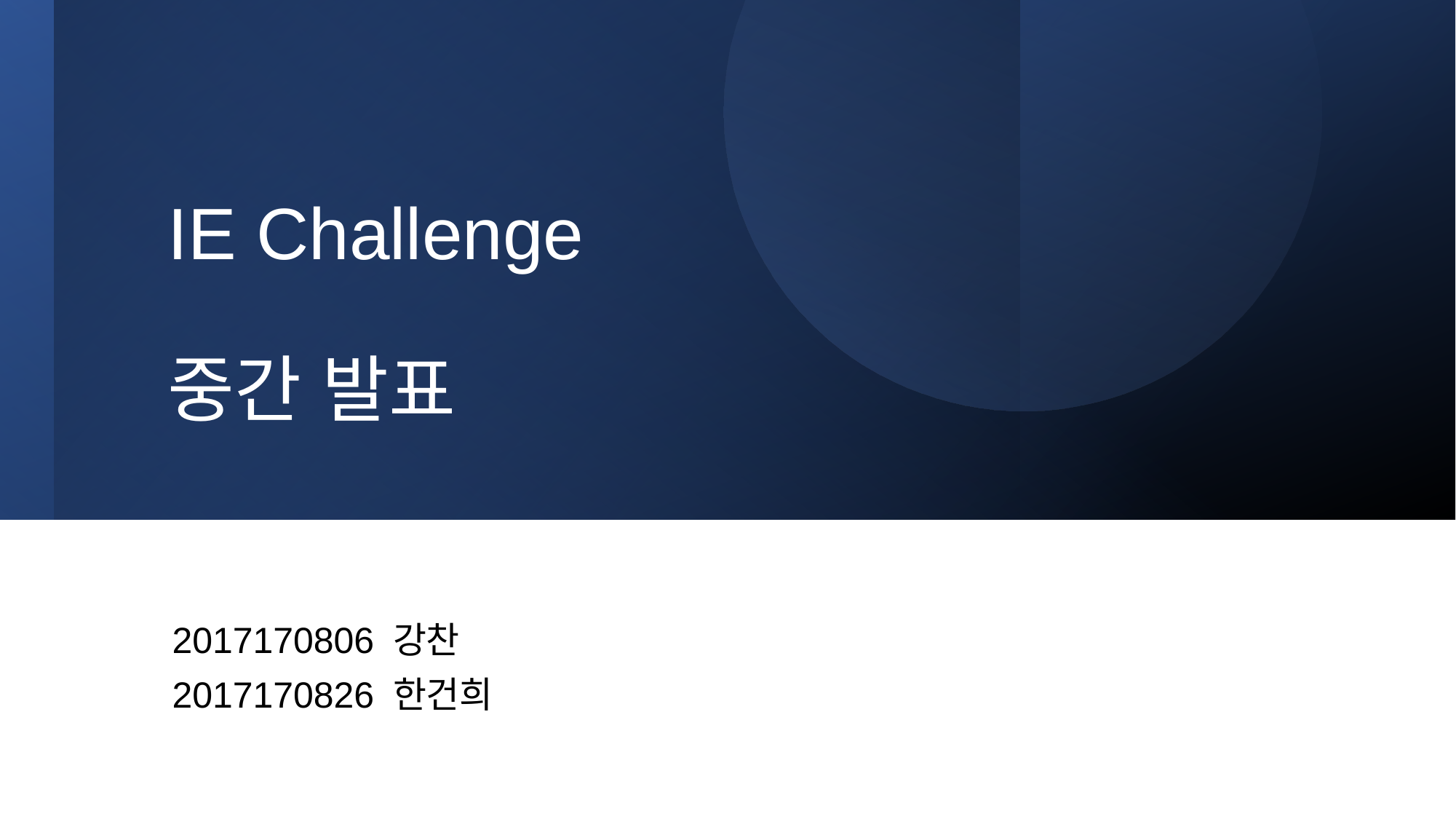

# IE Challenge 중간 발표
2017170806 강찬
2017170826 한건희